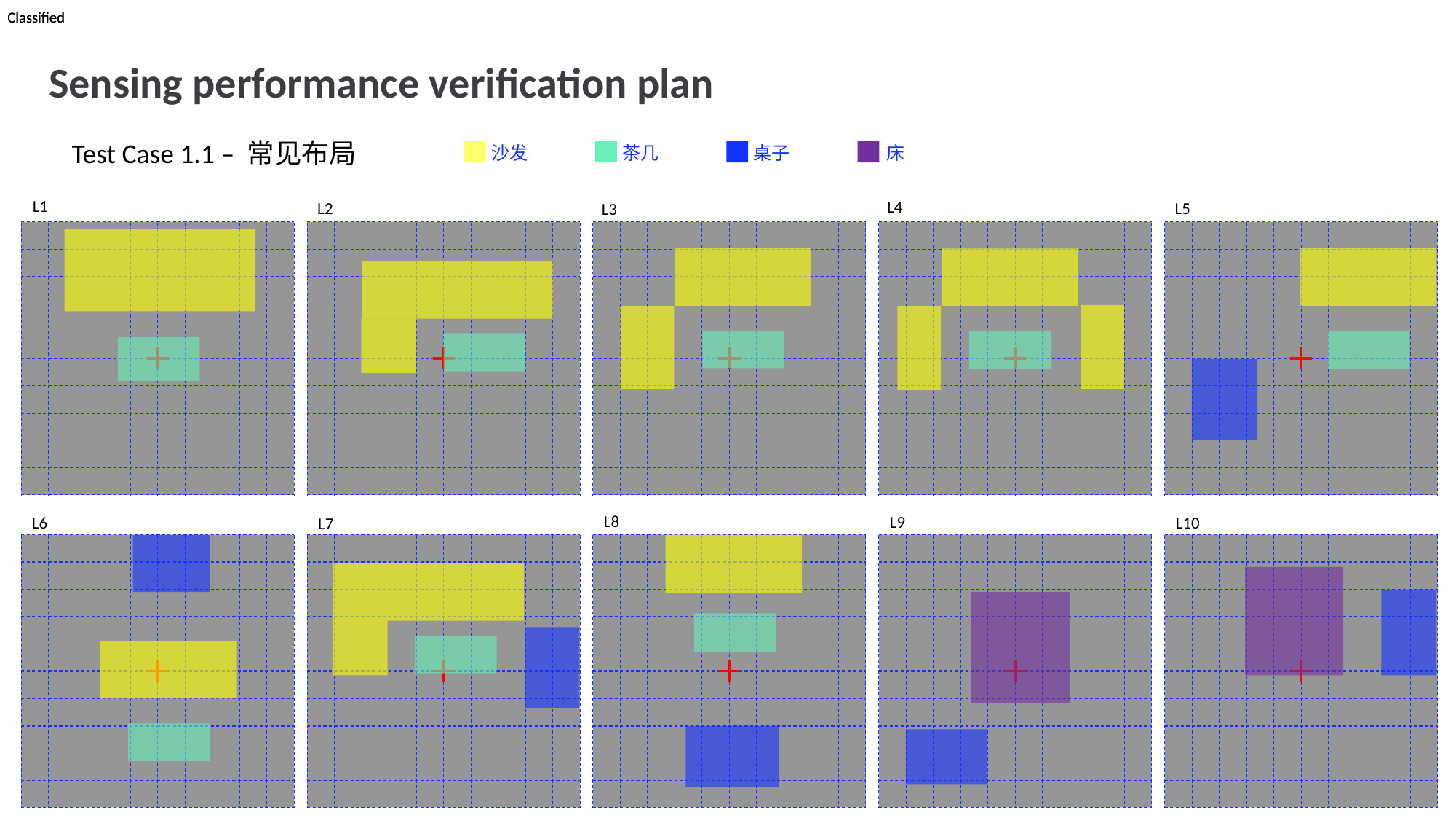

# Sensing performance verification plan
Test Case 1.1 – 常见布局
沙发
茶几
桌子
床

L1
L4
L2
L5
L3

L8
L9
L10
L6
L7